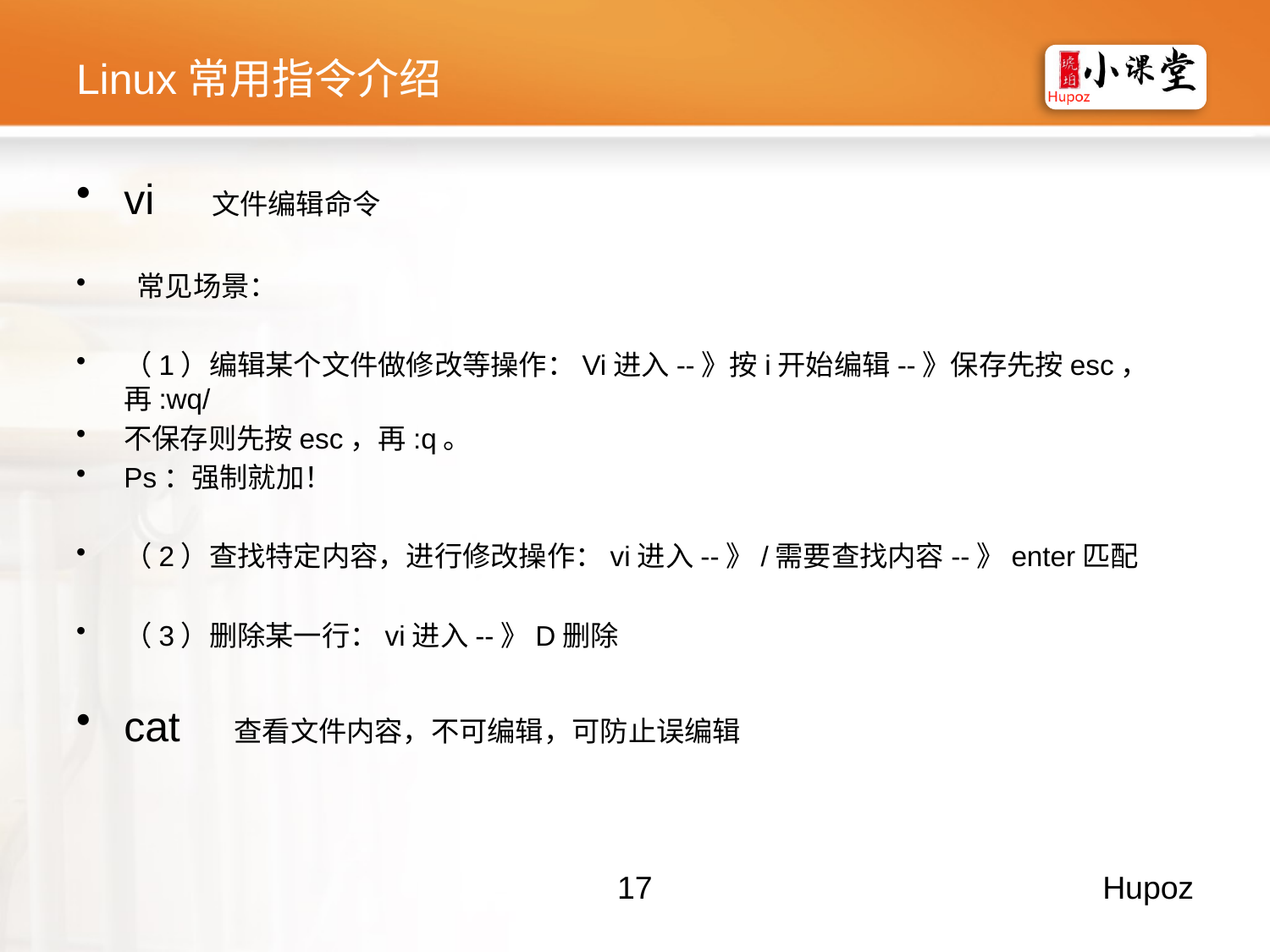

# Linux常用指令介绍
vi    文件编辑命令

 常见场景：

（1）编辑某个文件做修改等操作：Vi进入--》按i开始编辑--》保存先按esc，再:wq/
不保存则先按esc，再:q。
Ps：强制就加！

（2）查找特定内容，进行修改操作：vi进入--》/需要查找内容--》enter匹配

（3）删除某一行：vi进入--》D删除

cat     查看文件内容，不可编辑，可防止误编辑